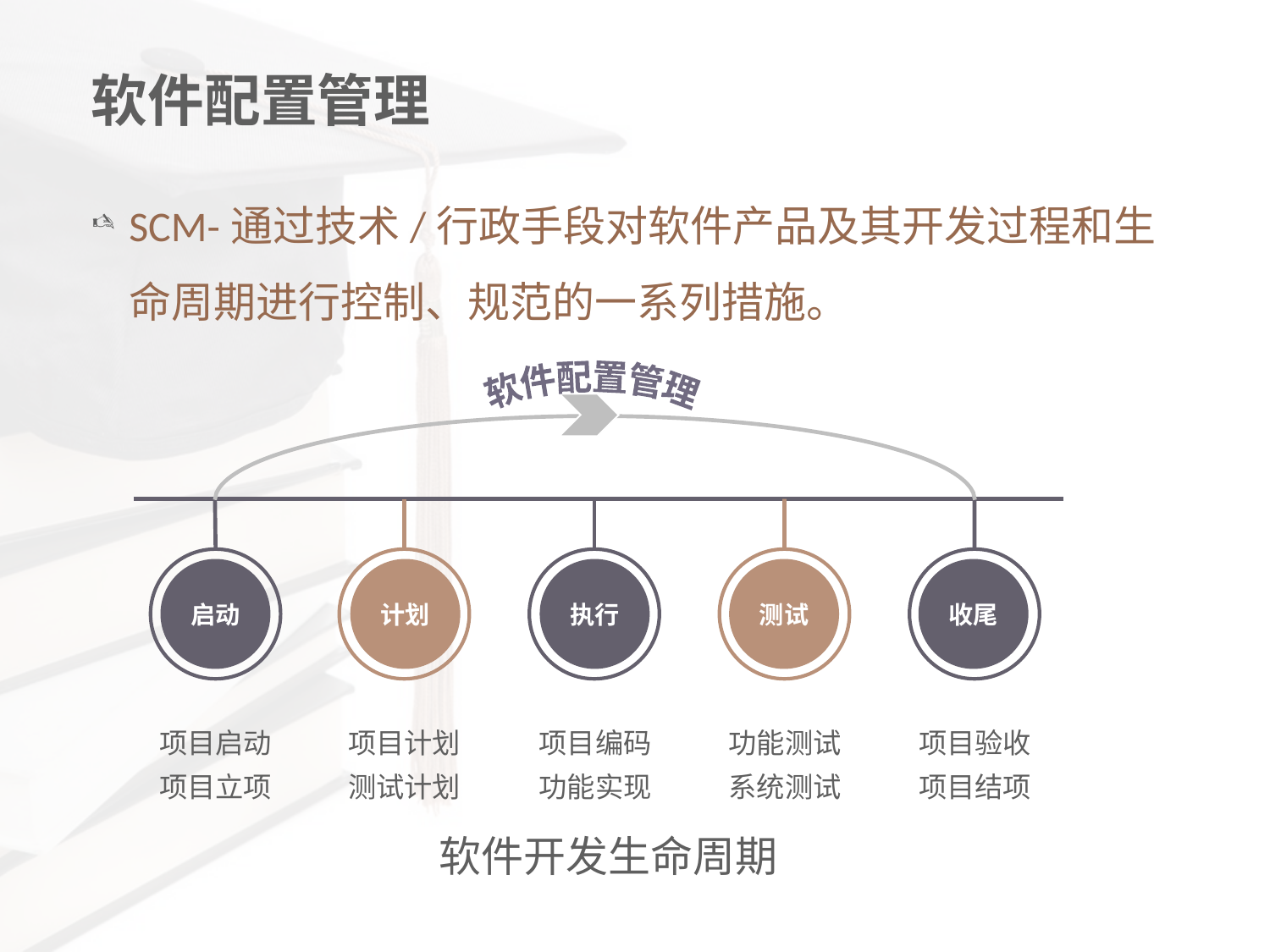

# 软件配置管理
SCM-通过技术/行政手段对软件产品及其开发过程和生命周期进行控制、规范的一系列措施。
软件配置管理

启动
计划
执行
测试
收尾
项目启动
项目立项
项目计划
测试计划
项目编码
功能实现
功能测试
系统测试
项目验收
项目结项
软件开发生命周期